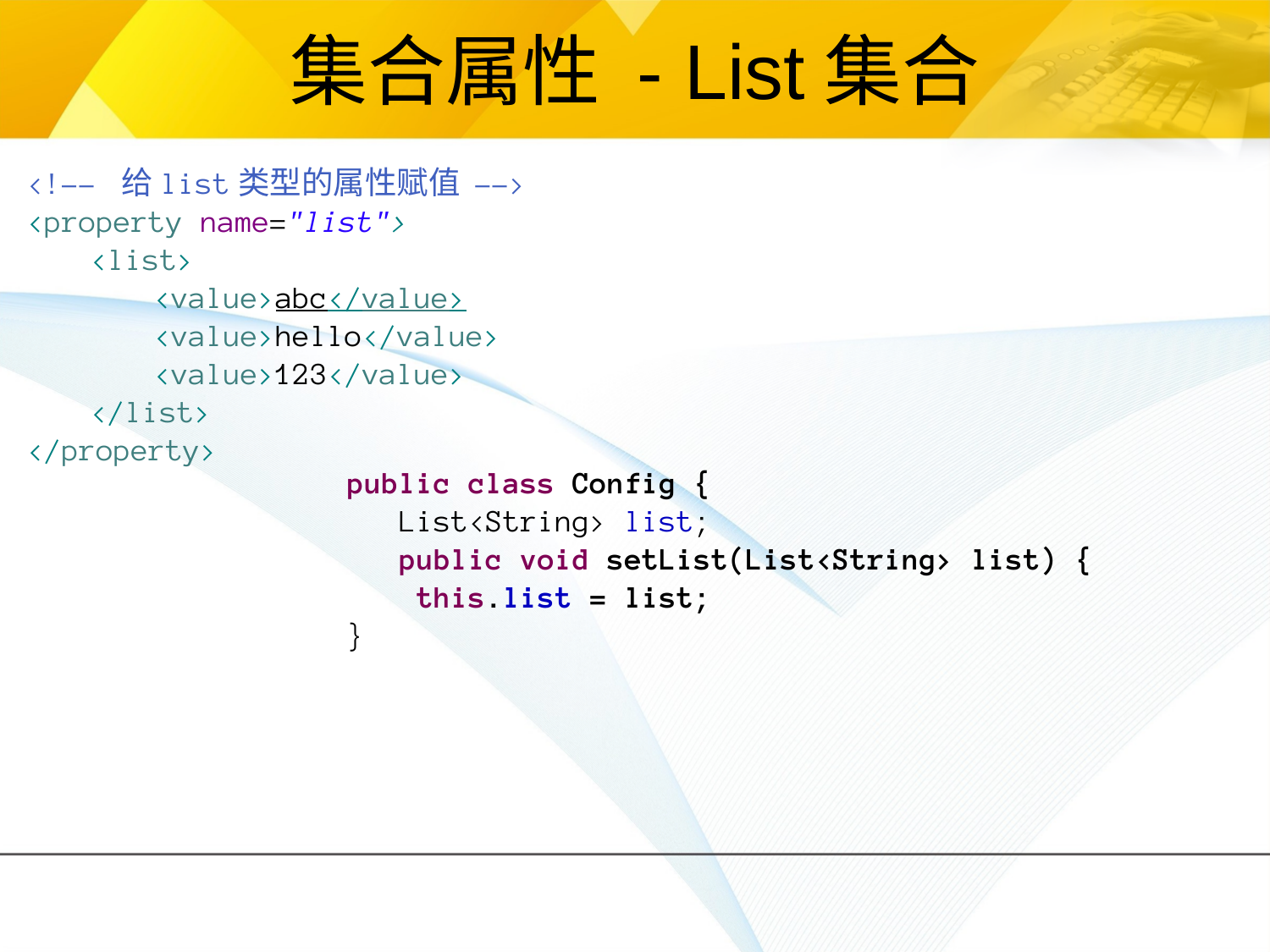

# 集合属性 - List集合
<!-- 给list类型的属性赋值 -->
<property name="list">
<list>
<value>abc</value>
<value>hello</value>
<value>123</value>
</list>
</property>
public class Config {
   List<String> list;
   public void setList(List<String> list) {
    this.list = list;
}